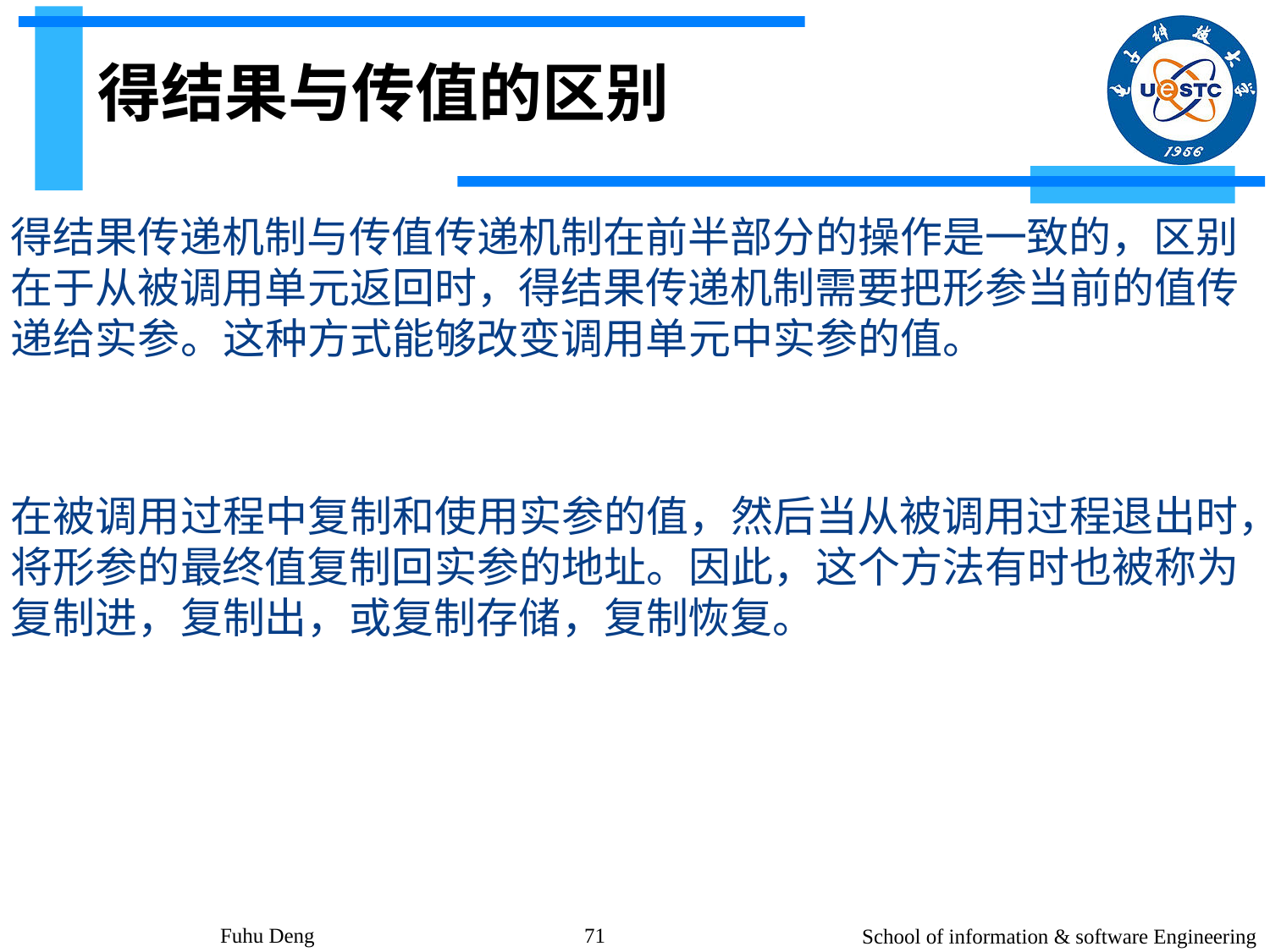

# 得结果与传值的区别
得结果传递机制与传值传递机制在前半部分的操作是一致的，区别在于从被调用单元返回时，得结果传递机制需要把形参当前的值传递给实参。这种方式能够改变调用单元中实参的值。

在被调用过程中复制和使用实参的值，然后当从被调用过程退出时，将形参的最终值复制回实参的地址。因此，这个方法有时也被称为复制进，复制出，或复制存储，复制恢复。

Fuhu Deng
71
School of information & software Engineering